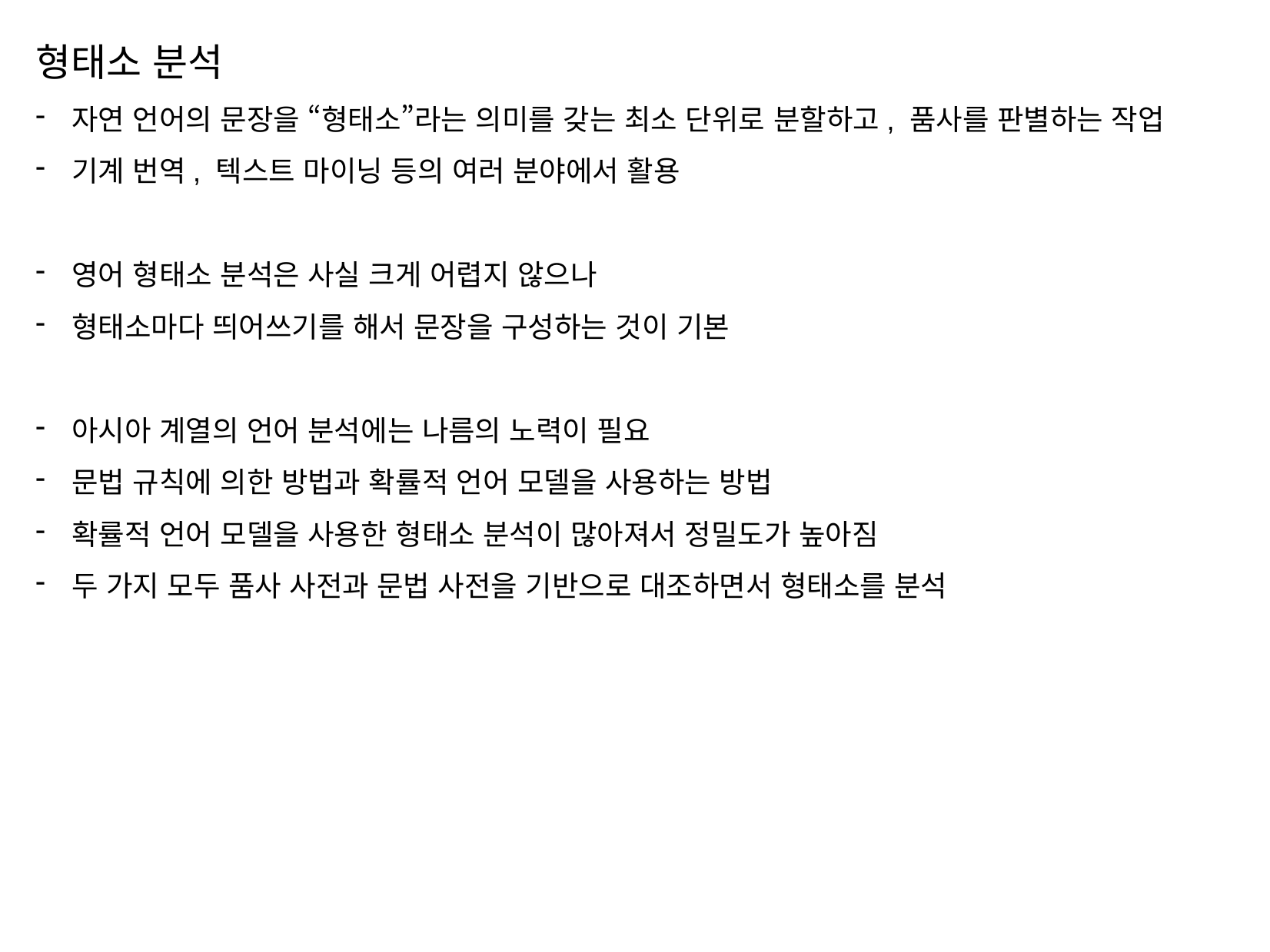

형태소 분석
자연 언어의 문장을 “형태소”라는 의미를 갖는 최소 단위로 분할하고, 품사를 판별하는 작업
기계 번역, 텍스트 마이닝 등의 여러 분야에서 활용

영어 형태소 분석은 사실 크게 어렵지 않으나
형태소마다 띄어쓰기를 해서 문장을 구성하는 것이 기본

아시아 계열의 언어 분석에는 나름의 노력이 필요
문법 규칙에 의한 방법과 확률적 언어 모델을 사용하는 방법
확률적 언어 모델을 사용한 형태소 분석이 많아져서 정밀도가 높아짐
두 가지 모두 품사 사전과 문법 사전을 기반으로 대조하면서 형태소를 분석